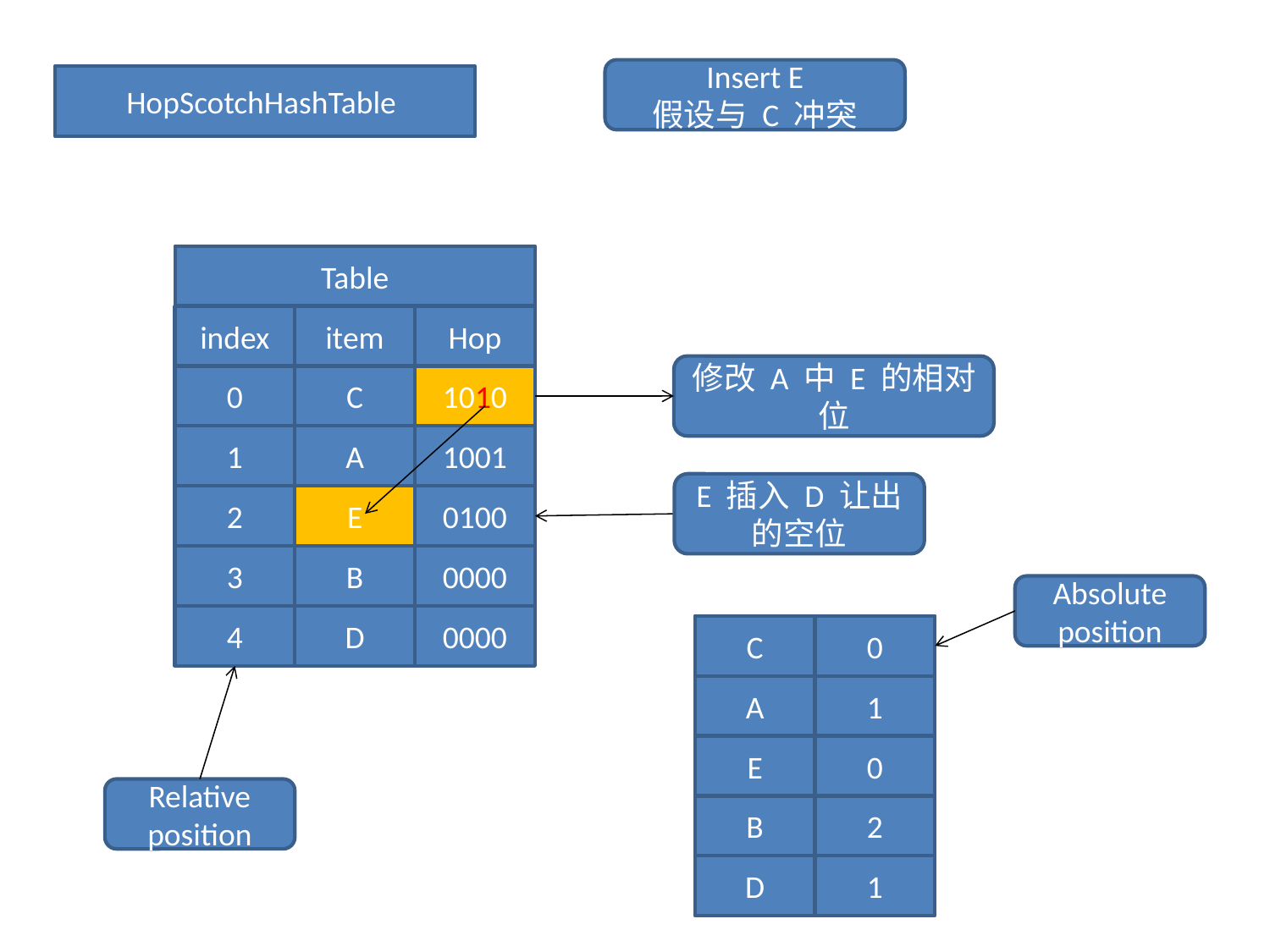

Insert E
假设与 C 冲突
HopScotchHashTable
Table
index
item
Hop
修改 A 中 E 的相对位
0
C
1010
1
A
1001
E 插入 D 让出的空位
2
E
0100
3
B
0000
Absolute position
4
D
0000
C
0
A
1
E
0
Relative
position
B
2
D
1